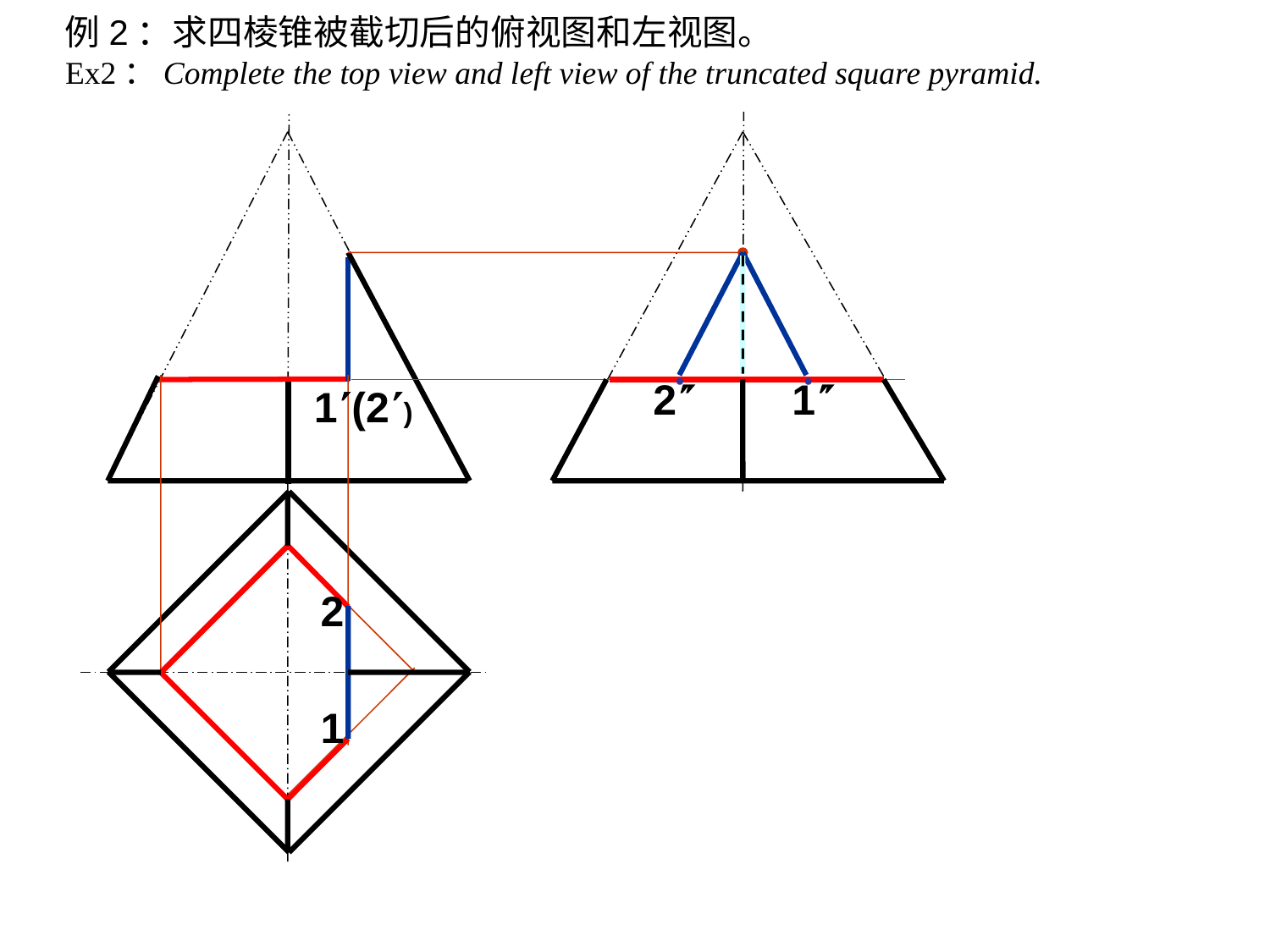

例2：求四棱锥被截切后的俯视图和左视图。
Ex2：Complete the top view and left view of the truncated square pyramid.

●
2″
●
1″
1′(2′)
2
1